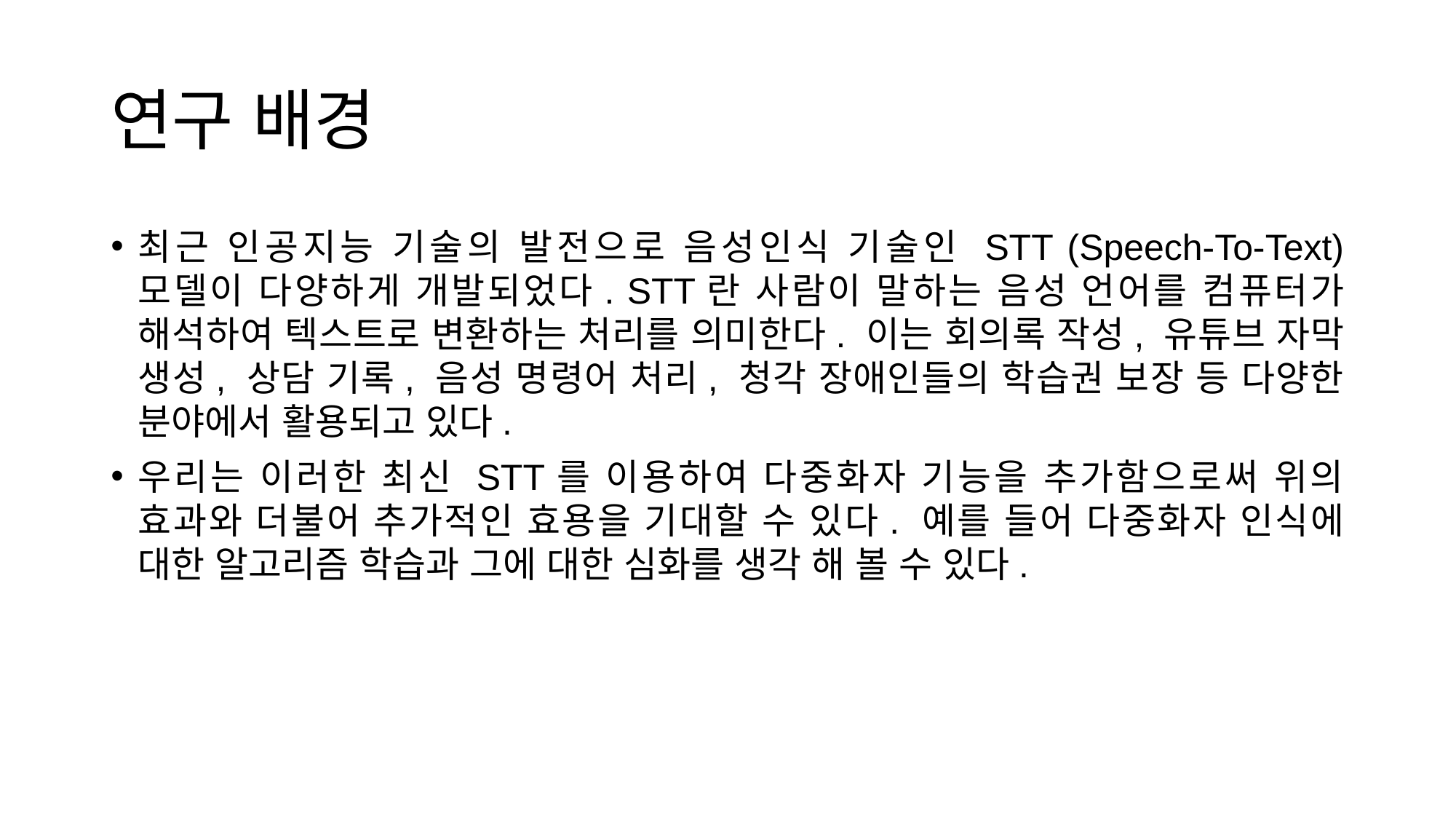

# 연구 배경
최근 인공지능 기술의 발전으로 음성인식 기술인 STT (Speech-To-Text) 모델이 다양하게 개발되었다. STT란 사람이 말하는 음성 언어를 컴퓨터가 해석하여 텍스트로 변환하는 처리를 의미한다. 이는 회의록 작성, 유튜브 자막 생성, 상담 기록, 음성 명령어 처리, 청각 장애인들의 학습권 보장 등 다양한 분야에서 활용되고 있다.
우리는 이러한 최신 STT를 이용하여 다중화자 기능을 추가함으로써 위의 효과와 더불어 추가적인 효용을 기대할 수 있다. 예를 들어 다중화자 인식에 대한 알고리즘 학습과 그에 대한 심화를 생각 해 볼 수 있다.